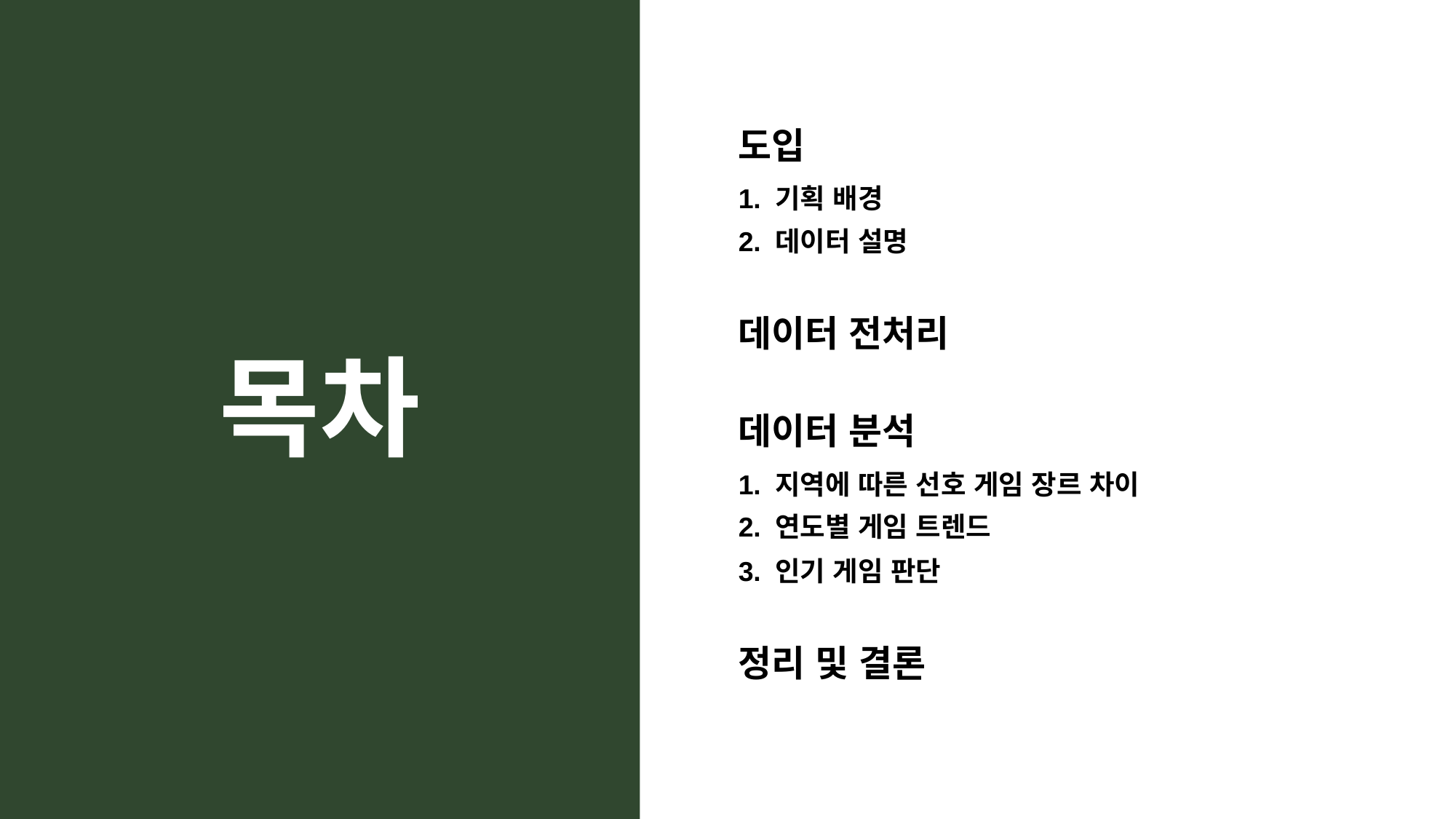

도입
1. 기획 배경
2. 데이터 설명
데이터 전처리
목차
데이터 분석
1. 지역에 따른 선호 게임 장르 차이
2. 연도별 게임 트렌드
3. 인기 게임 판단
정리 및 결론